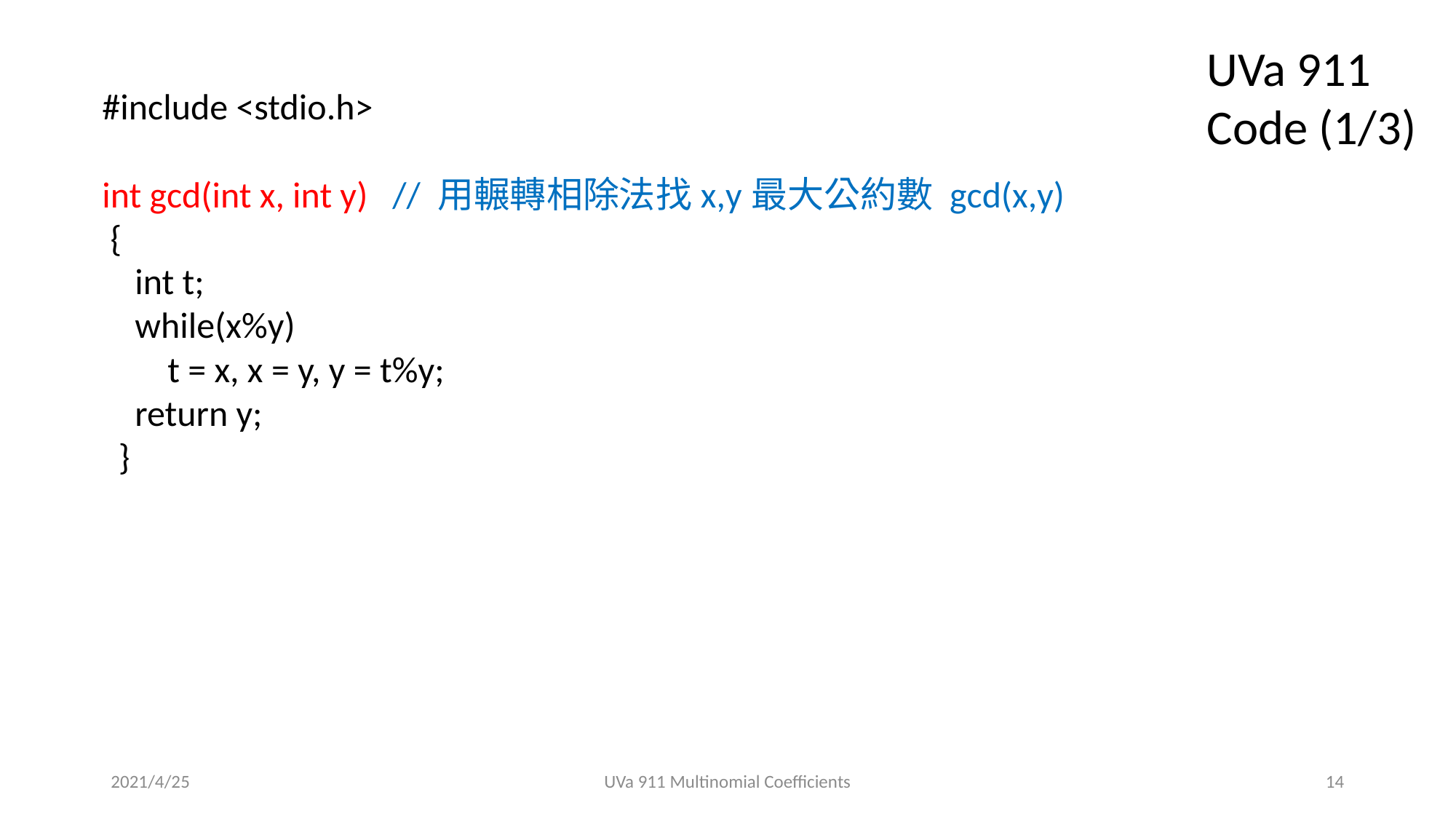

UVa 911 Code (1/3)
#include <stdio.h>

int gcd(int x, int y)   // 用輾轉相除法找x,y最大公約數 gcd(x,y)
 {
    int t;
    while(x%y)
        t = x, x = y, y = t%y;
    return y;
  }
2021/4/25
UVa 911 Multinomial Coefficients
14